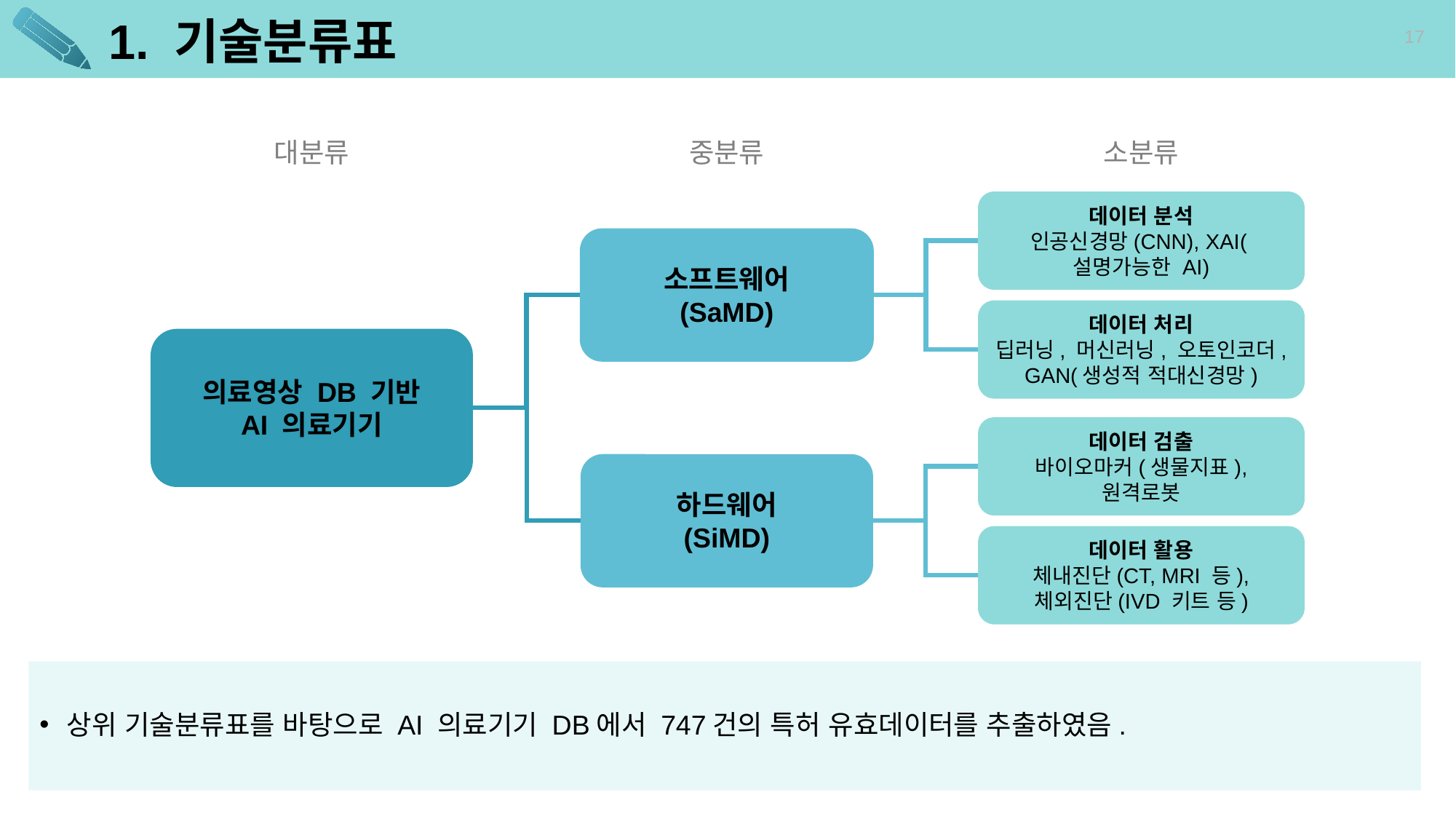

# 1. 기술분류표
17
대분류
중분류
소분류
데이터 분석
인공신경망(CNN), XAI(설명가능한 AI)
소프트웨어
(SaMD)
데이터 처리
딥러닝, 머신러닝, 오토인코더, GAN(생성적 적대신경망)
의료영상 DB 기반
AI 의료기기
데이터 검출
바이오마커(생물지표), 원격로봇
하드웨어
(SiMD)
데이터 활용
체내진단(CT, MRI 등), 체외진단(IVD 키트 등)
상위 기술분류표를 바탕으로 AI 의료기기 DB에서 747건의 특허 유효데이터를 추출하였음.